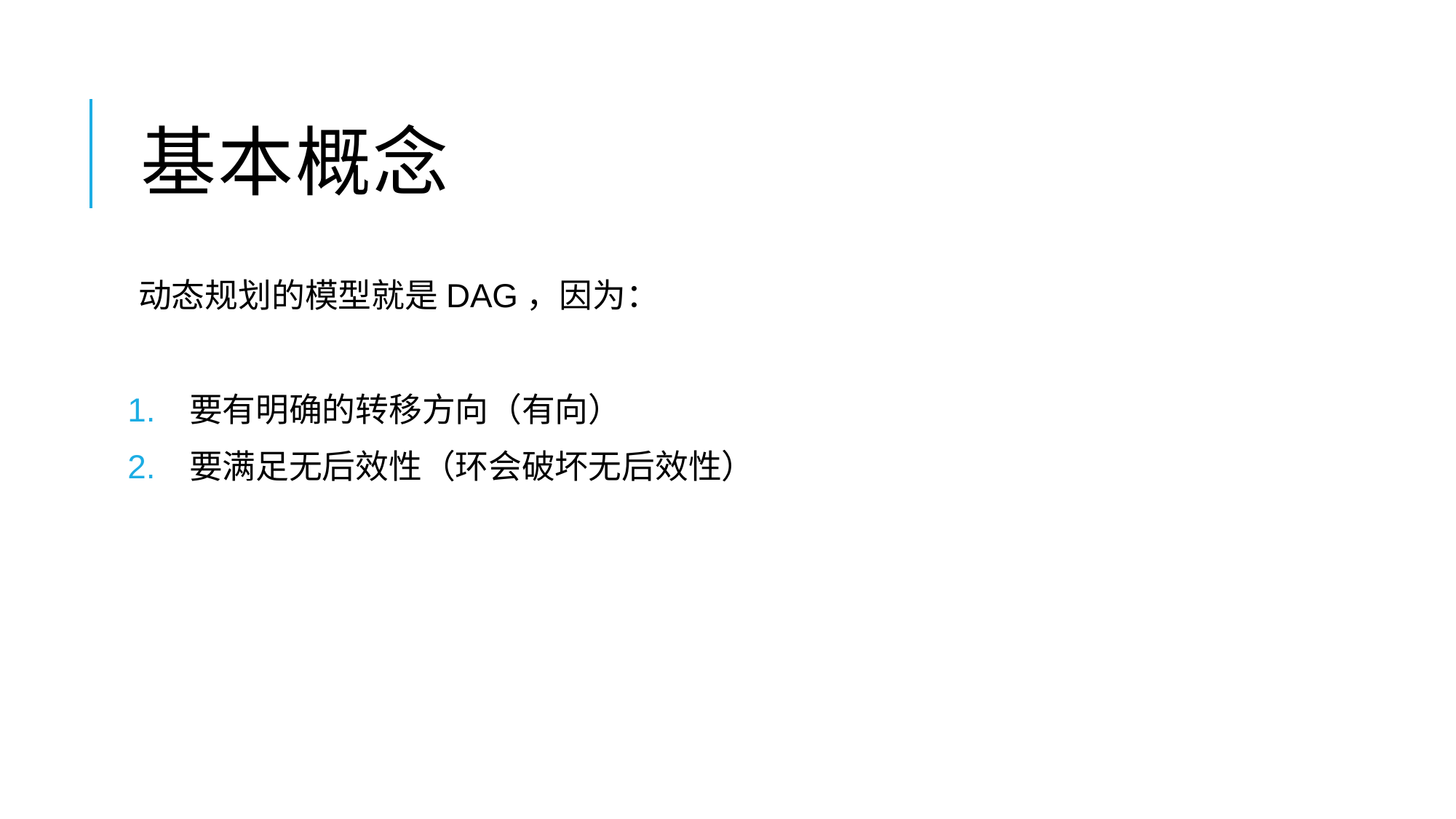

基本概念
动态规划的模型就是DAG，因为：

要有明确的转移方向（有向）
要满足无后效性（环会破坏无后效性）